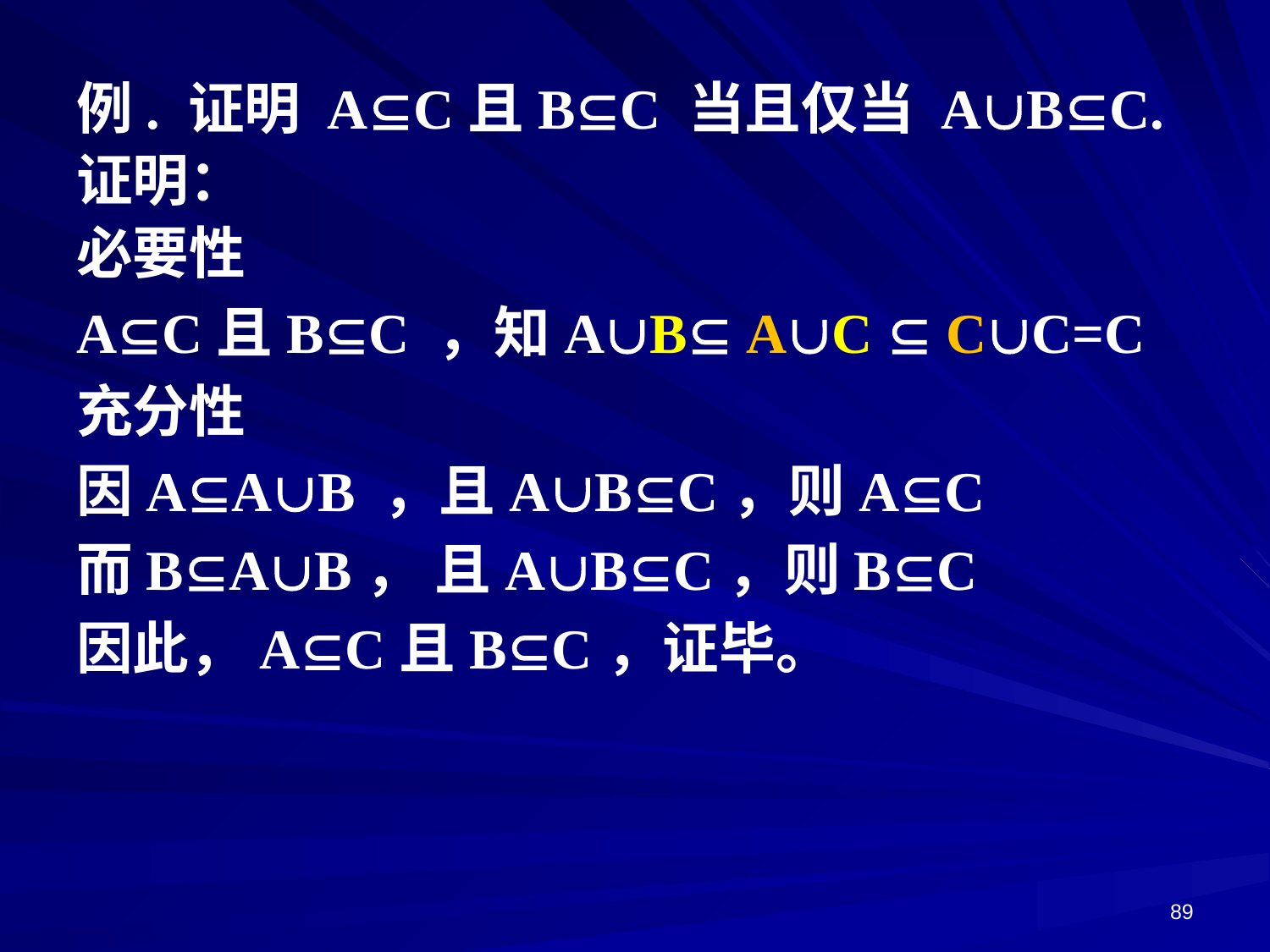

例. 证明 A⊆C且B⊆C 当且仅当 A∪B⊆C.
证明：
必要性
A⊆C且B⊆C ，知A∪B⊆ A∪C ⊆ C∪C=C
充分性
因A⊆A∪B ，且A∪B⊆C，则A⊆C
而B⊆A∪B， 且A∪B⊆C，则B⊆C
因此，A⊆C且B⊆C，证毕。

89